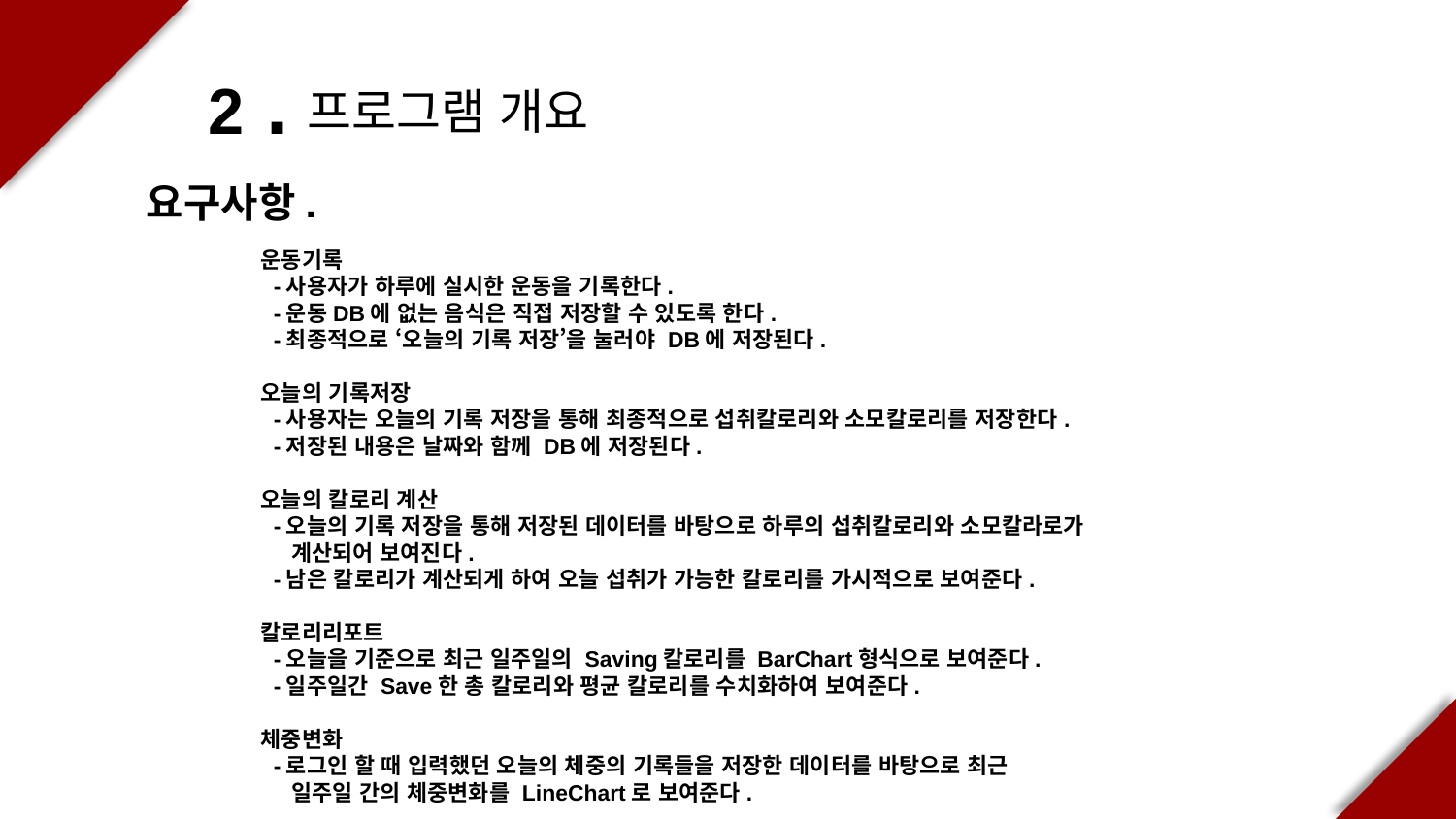

2 .
 프로그램 개요

요구사항.
운동기록
  -사용자가 하루에 실시한 운동을 기록한다.
  -운동DB에 없는 음식은 직접 저장할 수 있도록 한다.
  -최종적으로 ‘오늘의 기록 저장’을 눌러야 DB에 저장된다.

오늘의 기록저장
  -사용자는 오늘의 기록 저장을 통해 최종적으로 섭취칼로리와 소모칼로리를 저장한다.
  -저장된 내용은 날짜와 함께 DB에 저장된다.

오늘의 칼로리 계산
  -오늘의 기록 저장을 통해 저장된 데이터를 바탕으로 하루의 섭취칼로리와 소모칼라로가
    계산되어 보여진다.
  -남은 칼로리가 계산되게 하여 오늘 섭취가 가능한 칼로리를 가시적으로 보여준다.

칼로리리포트
  -오늘을 기준으로 최근 일주일의 Saving칼로리를 BarChart형식으로 보여준다.
  -일주일간 Save한 총 칼로리와 평균 칼로리를 수치화하여 보여준다.

체중변화
  -로그인 할 때 입력했던 오늘의 체중의 기록들을 저장한 데이터를 바탕으로 최근
    일주일 간의 체중변화를 LineChart로 보여준다.